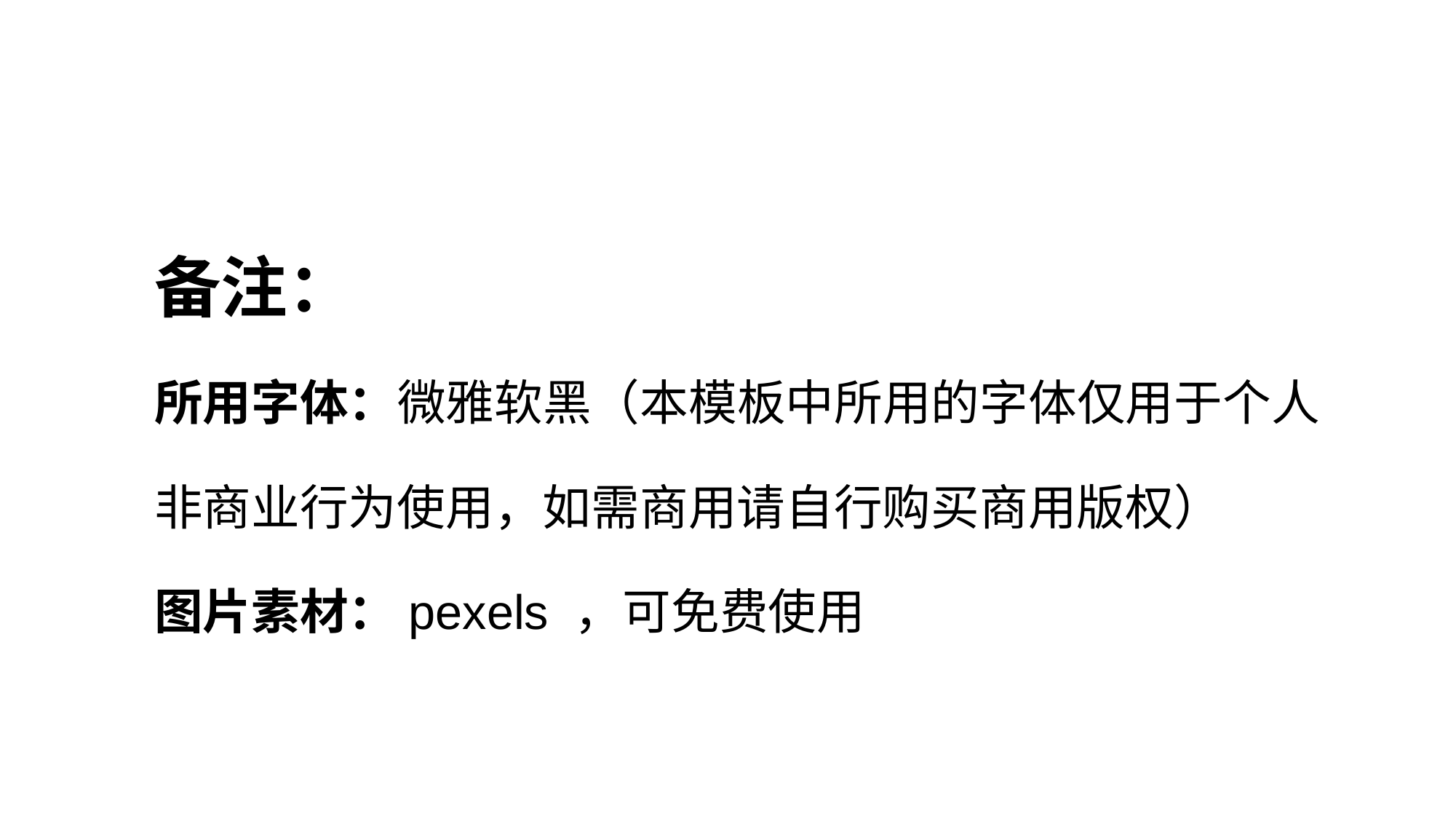

备注：
所用字体：微雅软黑（本模板中所用的字体仅用于个人非商业行为使用，如需商用请自行购买商用版权）
图片素材：pexels ，可免费使用